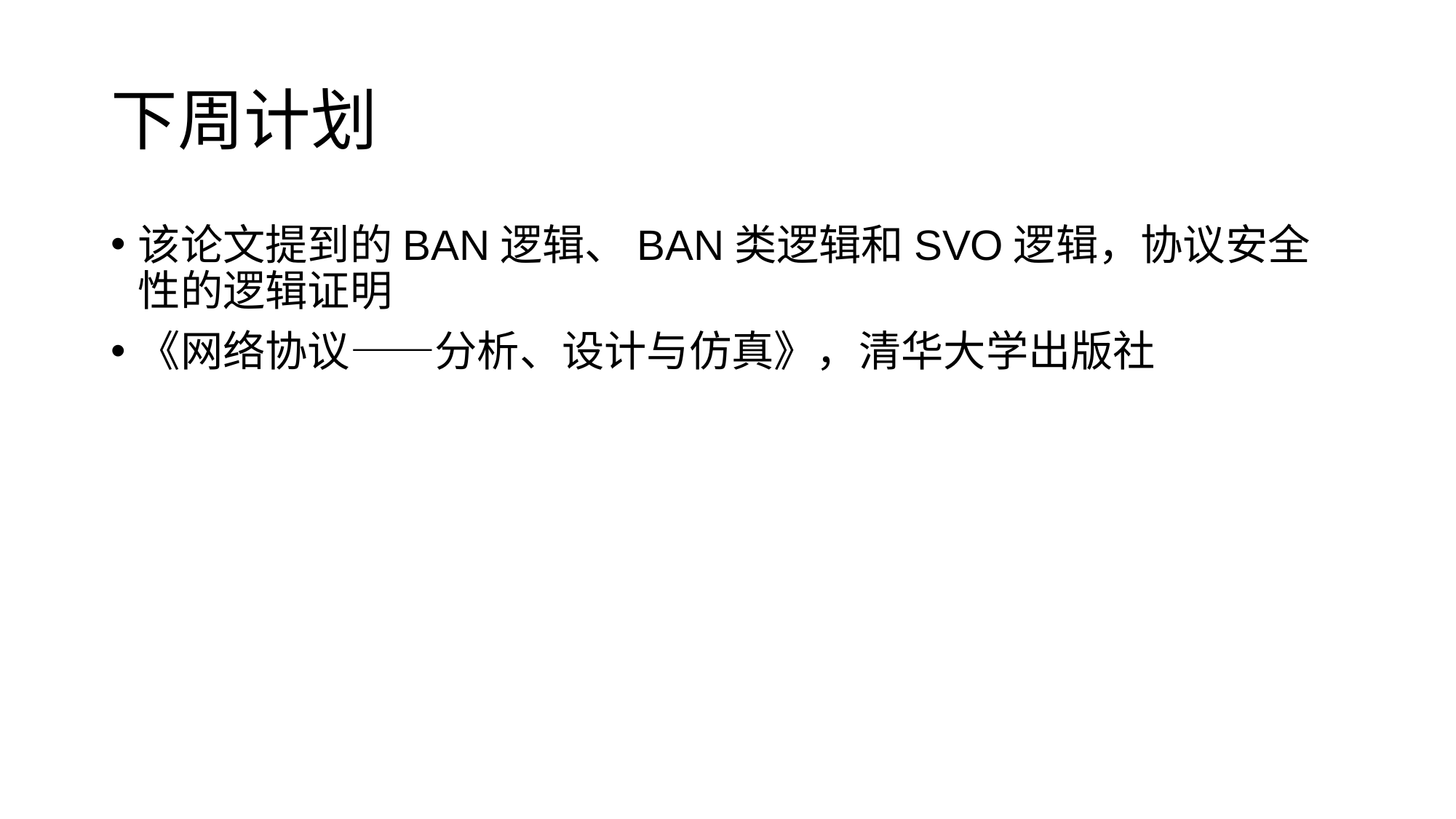

# 下周计划
该论文提到的BAN逻辑、BAN类逻辑和SVO逻辑，协议安全性的逻辑证明
《网络协议——分析、设计与仿真》，清华大学出版社